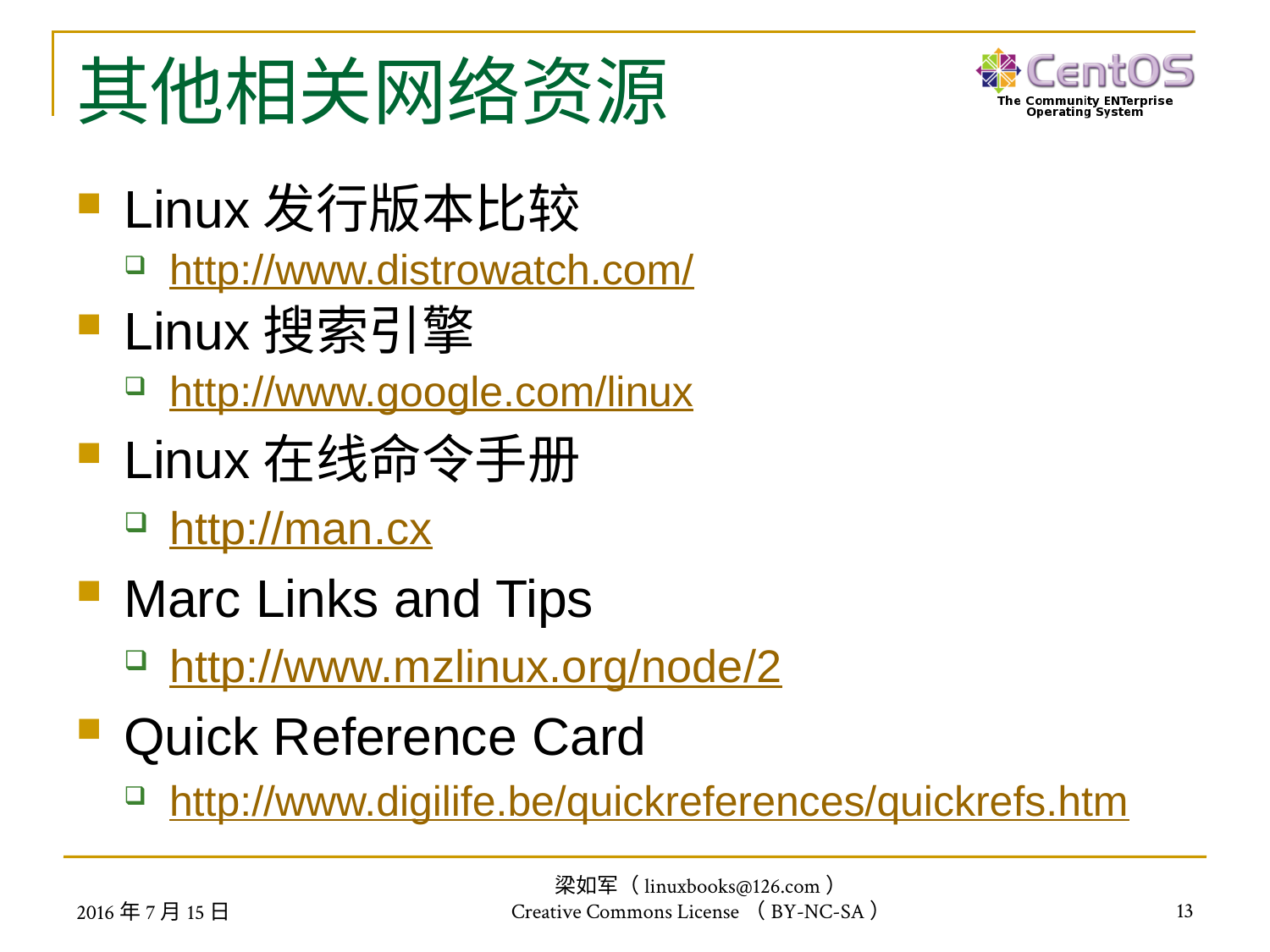

# 其他相关网络资源
Linux发行版本比较
http://www.distrowatch.com/
Linux搜索引擎
http://www.google.com/linux
Linux在线命令手册
http://man.cx
Marc Links and Tips
http://www.mzlinux.org/node/2
Quick Reference Card
http://www.digilife.be/quickreferences/quickrefs.htm

梁如军（linuxbooks@126.com）
Creative Commons License（BY-NC-SA）
2016年7月15日
13